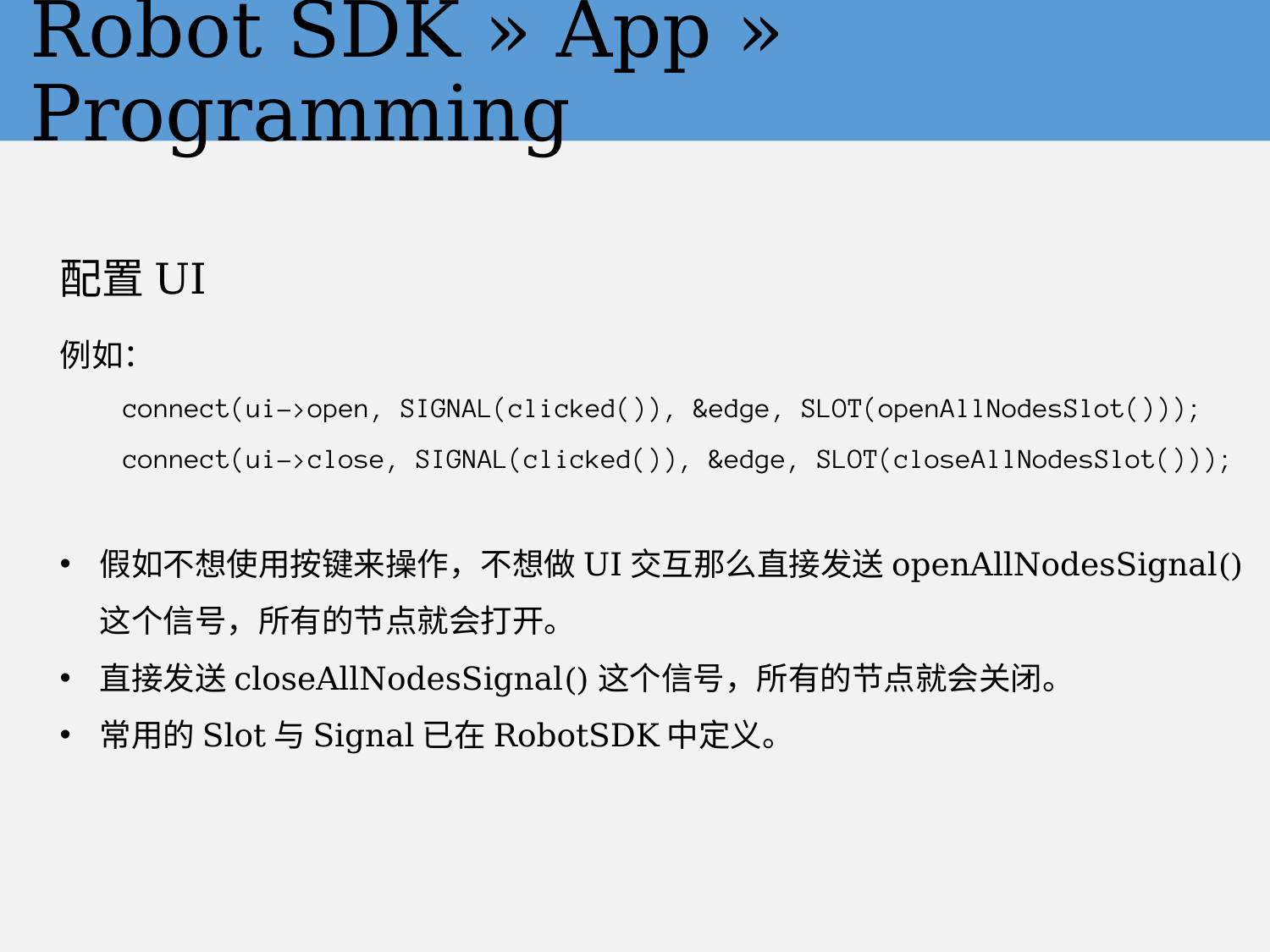

# Robot SDK » App » Programming
配置UI
例如：
connect(ui->open, SIGNAL(clicked()), &edge, SLOT(openAllNodesSlot())); connect(ui->close, SIGNAL(clicked()), &edge, SLOT(closeAllNodesSlot()));

假如不想使用按键来操作，不想做UI交互那么直接发送openAllNodesSignal()这个信号，所有的节点就会打开。
直接发送closeAllNodesSignal()这个信号，所有的节点就会关闭。
常用的Slot与Signal已在RobotSDK中定义。